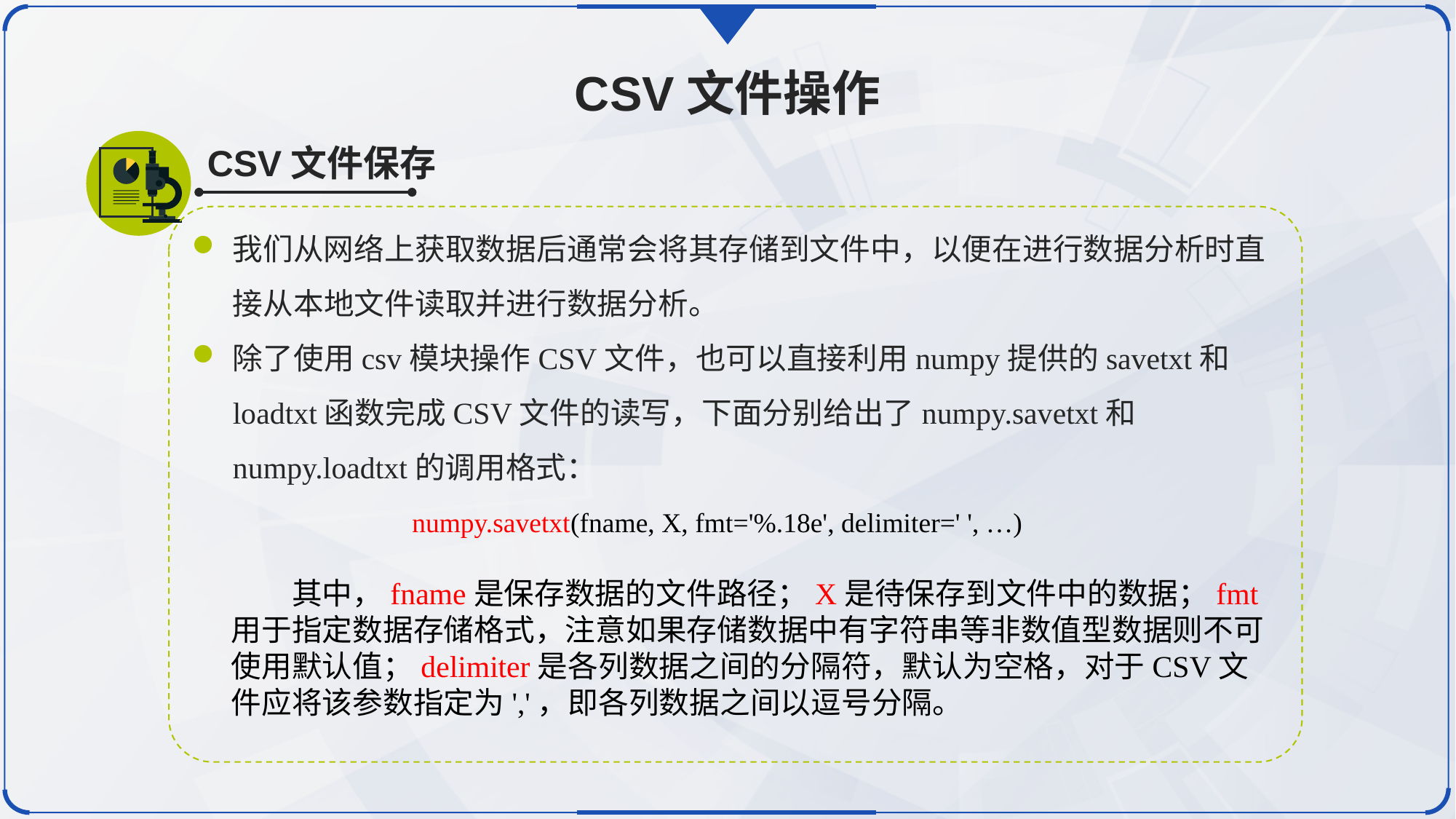

CSV文件操作

CSV文件保存

我们从网络上获取数据后通常会将其存储到文件中，以便在进行数据分析时直接从本地文件读取并进行数据分析。
除了使用csv模块操作CSV文件，也可以直接利用numpy提供的savetxt和loadtxt函数完成CSV文件的读写，下面分别给出了numpy.savetxt和numpy.loadtxt的调用格式：
numpy.savetxt(fname, X, fmt='%.18e', delimiter=' ', …)
　　其中，fname是保存数据的文件路径；X是待保存到文件中的数据；fmt用于指定数据存储格式，注意如果存储数据中有字符串等非数值型数据则不可使用默认值；delimiter是各列数据之间的分隔符，默认为空格，对于CSV文件应将该参数指定为','，即各列数据之间以逗号分隔。